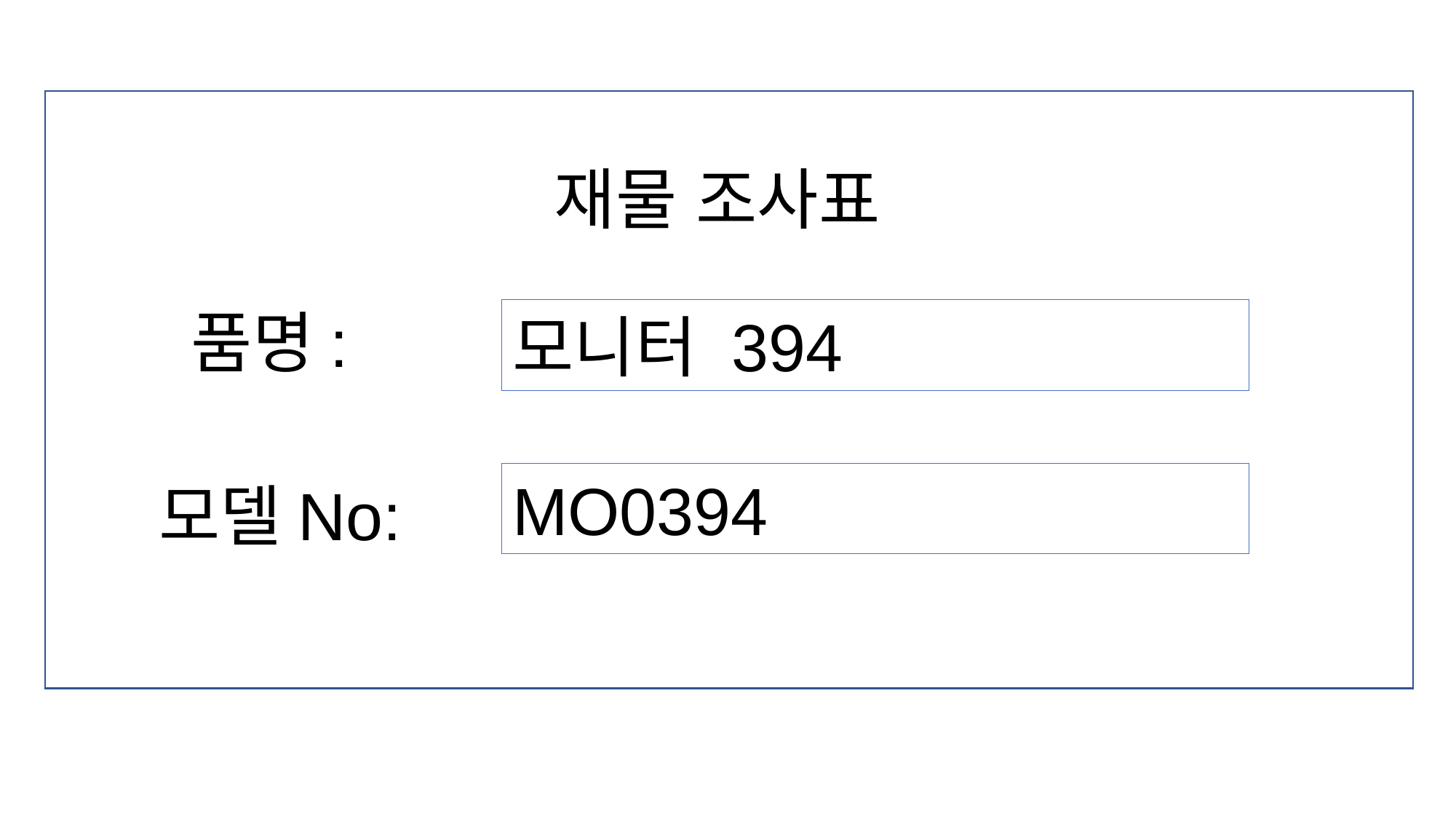

재물 조사표
품명:
모니터 394
MO0394
모델No: